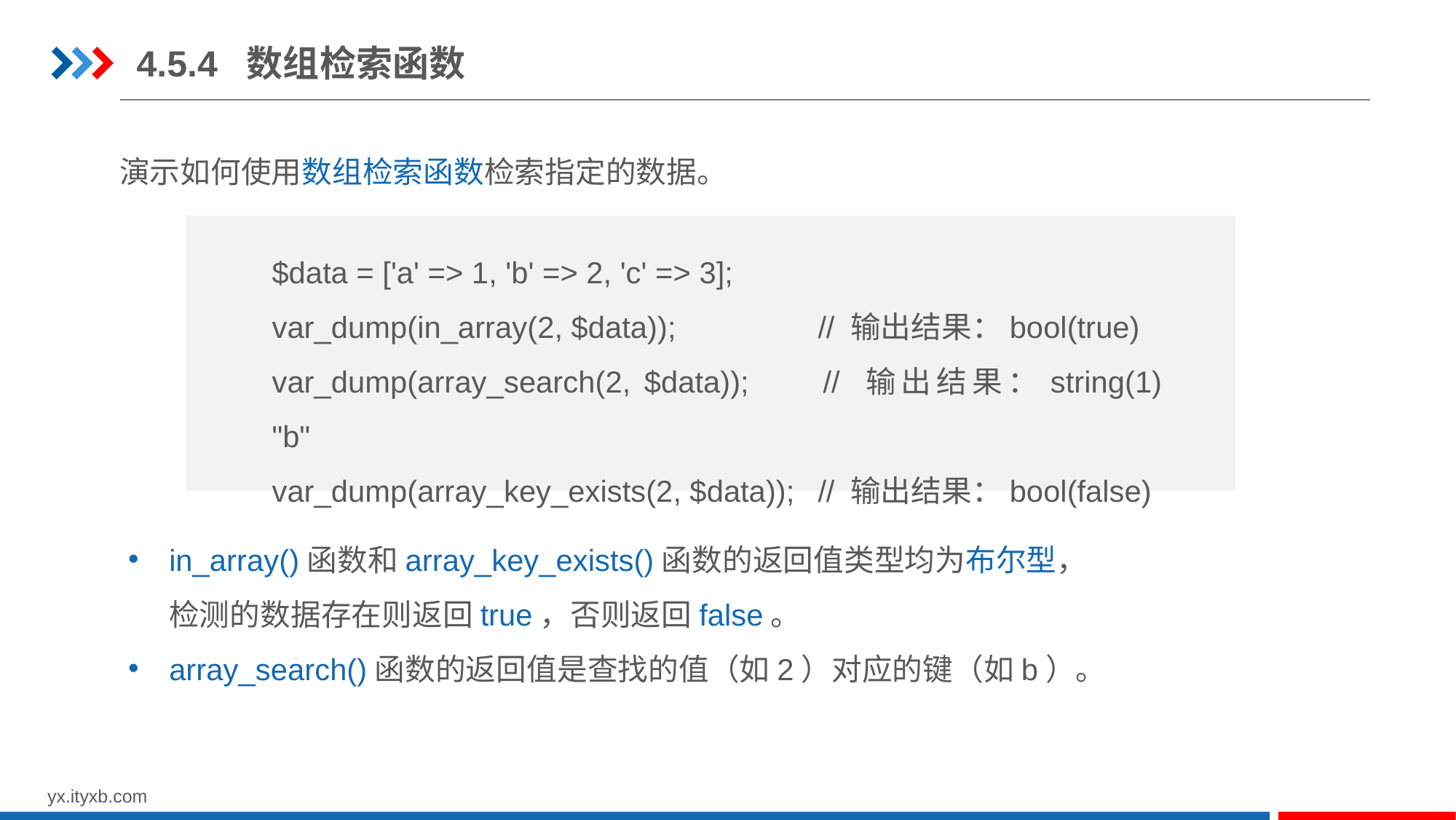

4.5.4  数组检索函数
演示如何使用数组检索函数检索指定的数据。

$data = ['a' => 1, 'b' => 2, 'c' => 3];
var_dump(in_array(2, $data));		// 输出结果：bool(true)
var_dump(array_search(2, $data));	// 输出结果：string(1) "b"
var_dump(array_key_exists(2, $data));	// 输出结果：bool(false)
in_array()函数和array_key_exists()函数的返回值类型均为布尔型，
     检测的数据存在则返回true，否则返回false。
array_search()函数的返回值是查找的值（如2）对应的键（如b）。